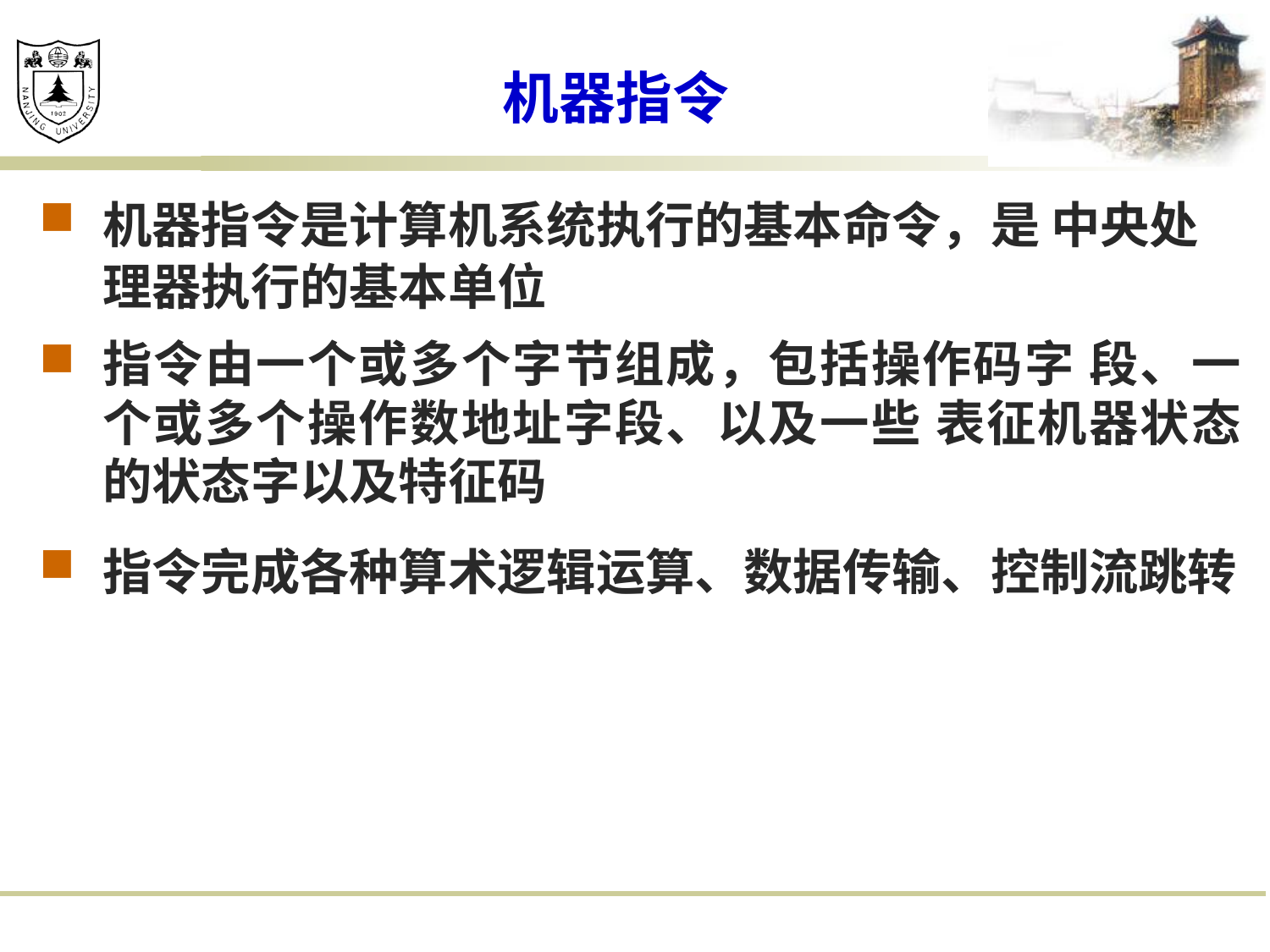

5
# 机器指令
机器指令是计算机系统执行的基本命令，是 中央处理器执行的基本单位
指令由一个或多个字节组成，包括操作码字 段、一个或多个操作数地址字段、以及一些 表征机器状态的状态字以及特征码
指令完成各种算术逻辑运算、数据传输、控制流跳转